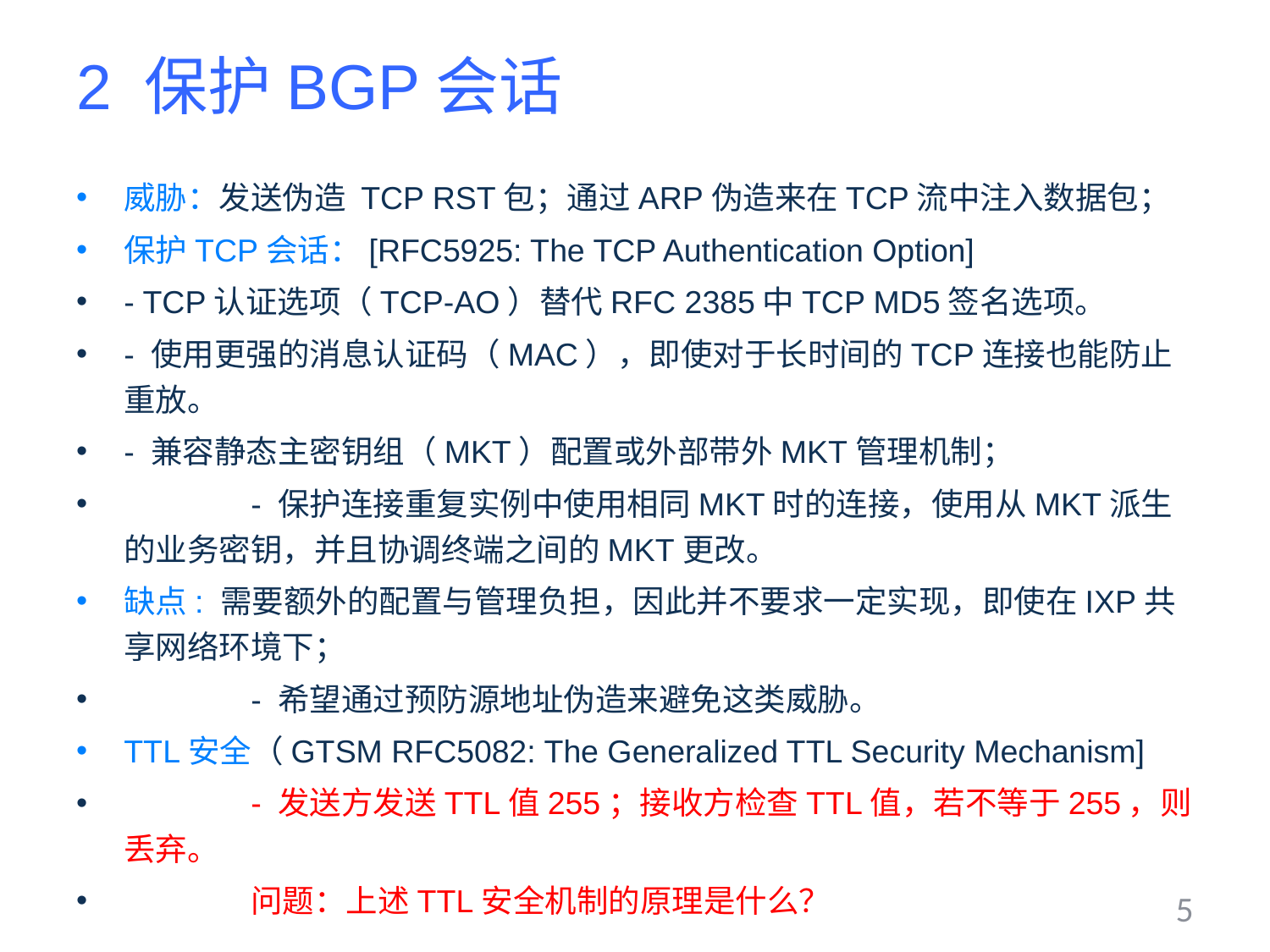

# 2 保护BGP会话
威胁：发送伪造 TCP RST包；通过ARP伪造来在TCP流中注入数据包；
保护TCP会话：[RFC5925: The TCP Authentication Option]
- TCP认证选项（TCP-AO）替代RFC 2385中TCP MD5签名选项。
- 使用更强的消息认证码（MAC），即使对于长时间的TCP连接也能防止重放。
- 兼容静态主密钥组（MKT）配置或外部带外MKT管理机制；
	- 保护连接重复实例中使用相同MKT时的连接，使用从MKT派生的业务密钥，并且协调终端之间的MKT更改。
缺点: 需要额外的配置与管理负担，因此并不要求一定实现，即使在IXP共享网络环境下；
	- 希望通过预防源地址伪造来避免这类威胁。
TTL安全（GTSM RFC5082: The Generalized TTL Security Mechanism]
	- 发送方发送TTL值255；接收方检查TTL值，若不等于255，则丢弃。
	问题：上述TTL安全机制的原理是什么？
5